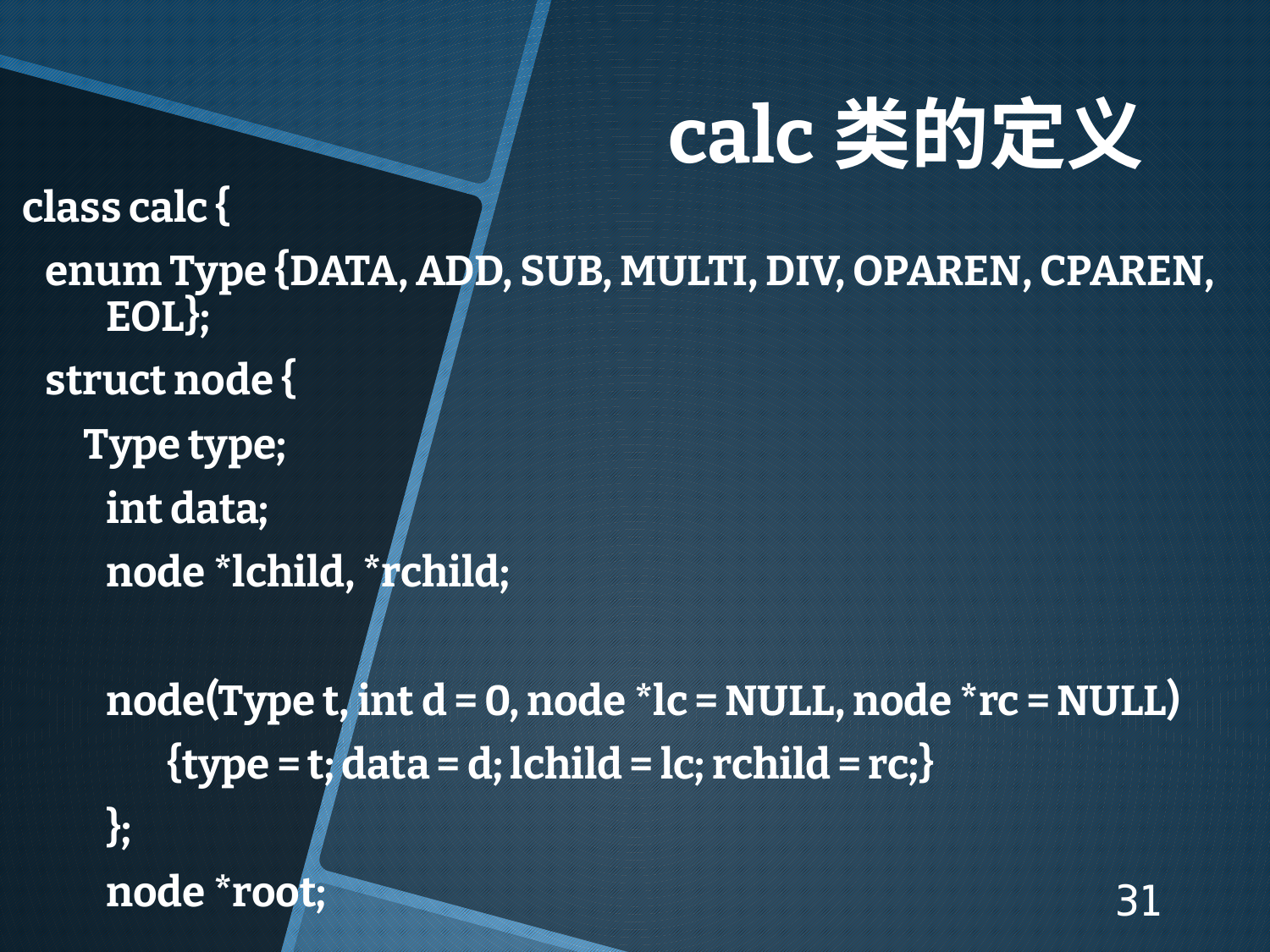

# calc类的定义
class calc {
   enum Type {DATA, ADD, SUB, MULTI, DIV, OPAREN, CPAREN, EOL};
   struct node {
        Type type;
	int data;
	node *lchild, *rchild;

	node(Type t, int d = 0, node *lc = NULL, node *rc = NULL)
	        {type = t; data = d; lchild = lc; rchild = rc;}
	};
	node *root;
31